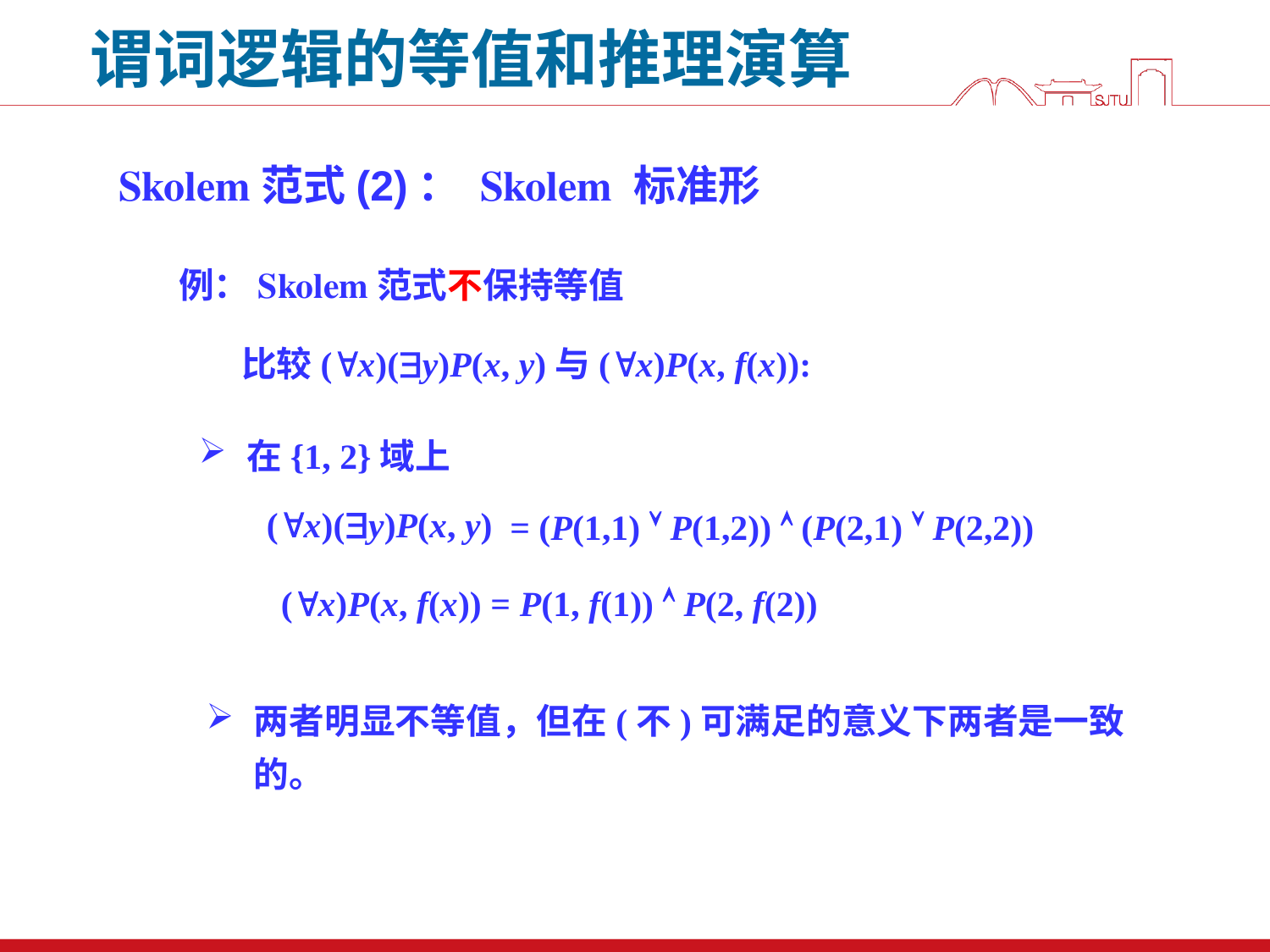

谓词逻辑的等值和推理演算
Skolem范式(2)： Skolem 标准形
例：Skolem范式不保持等值
比较(∀x)(∃y)P(x, y)与(∀x)P(x, f(x)):
在{1, 2}域上
(∀x)(∃y)P(x, y)
= (P(1,1) ∨ P(1,2)) ∧ (P(2,1) ∨ P(2,2))
(∀x)P(x, f(x)) = P(1, f(1)) ∧ P(2, f(2))
两者明显不等值，但在(不)可满足的意义下两者是一致的。